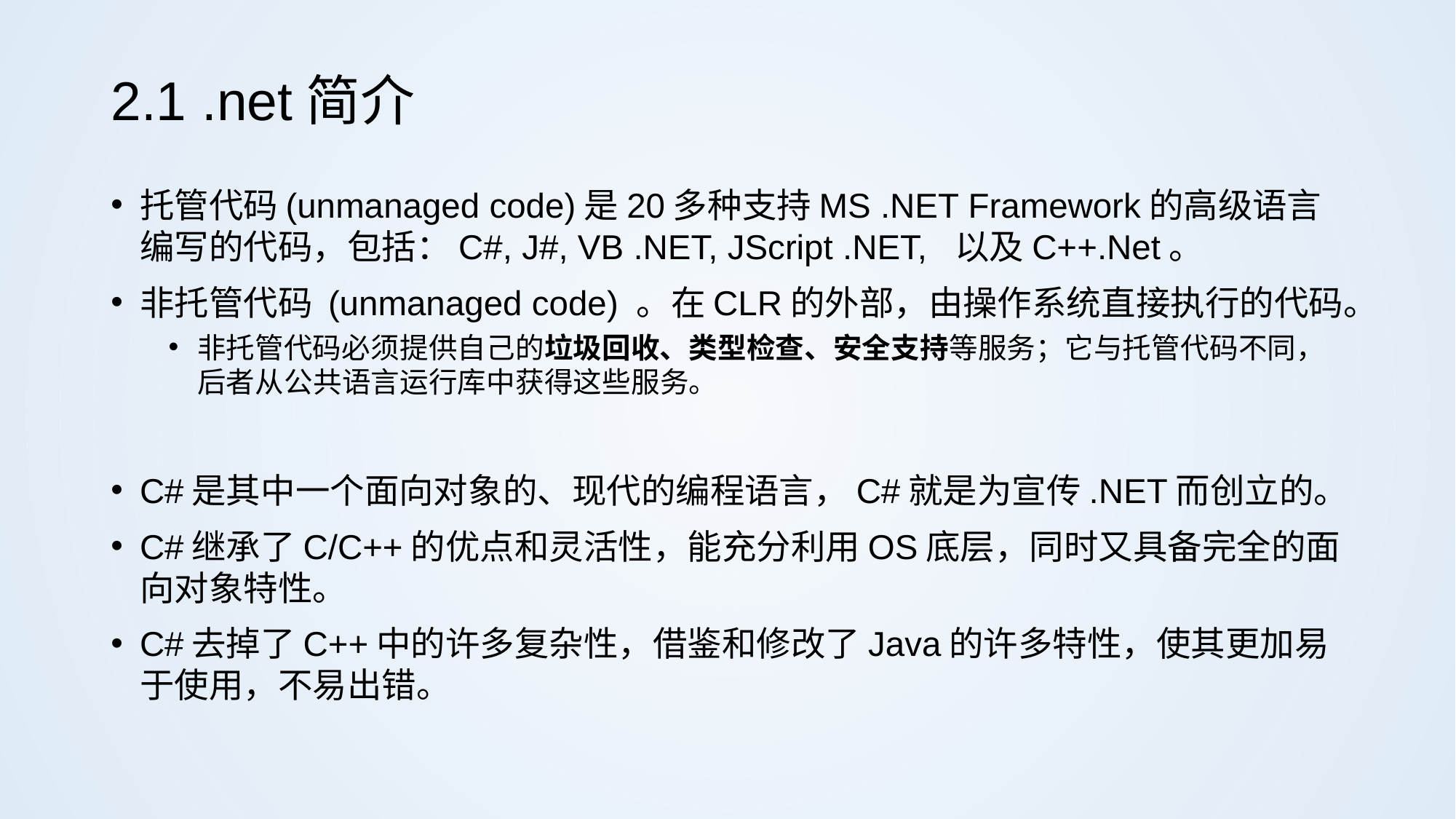

# 2.1 .net简介
托管代码(unmanaged code)是20多种支持MS .NET Framework的高级语言编写的代码，包括：C#, J#, VB .NET, JScript .NET,  以及C++.Net。
非托管代码 (unmanaged code) 。在CLR的外部，由操作系统直接执行的代码。
非托管代码必须提供自己的垃圾回收、类型检查、安全支持等服务；它与托管代码不同，后者从公共语言运行库中获得这些服务。

C#是其中一个面向对象的、现代的编程语言，C#就是为宣传.NET而创立的。
C#继承了C/C++的优点和灵活性，能充分利用OS底层，同时又具备完全的面向对象特性。
C#去掉了C++中的许多复杂性，借鉴和修改了Java的许多特性，使其更加易于使用，不易出错。